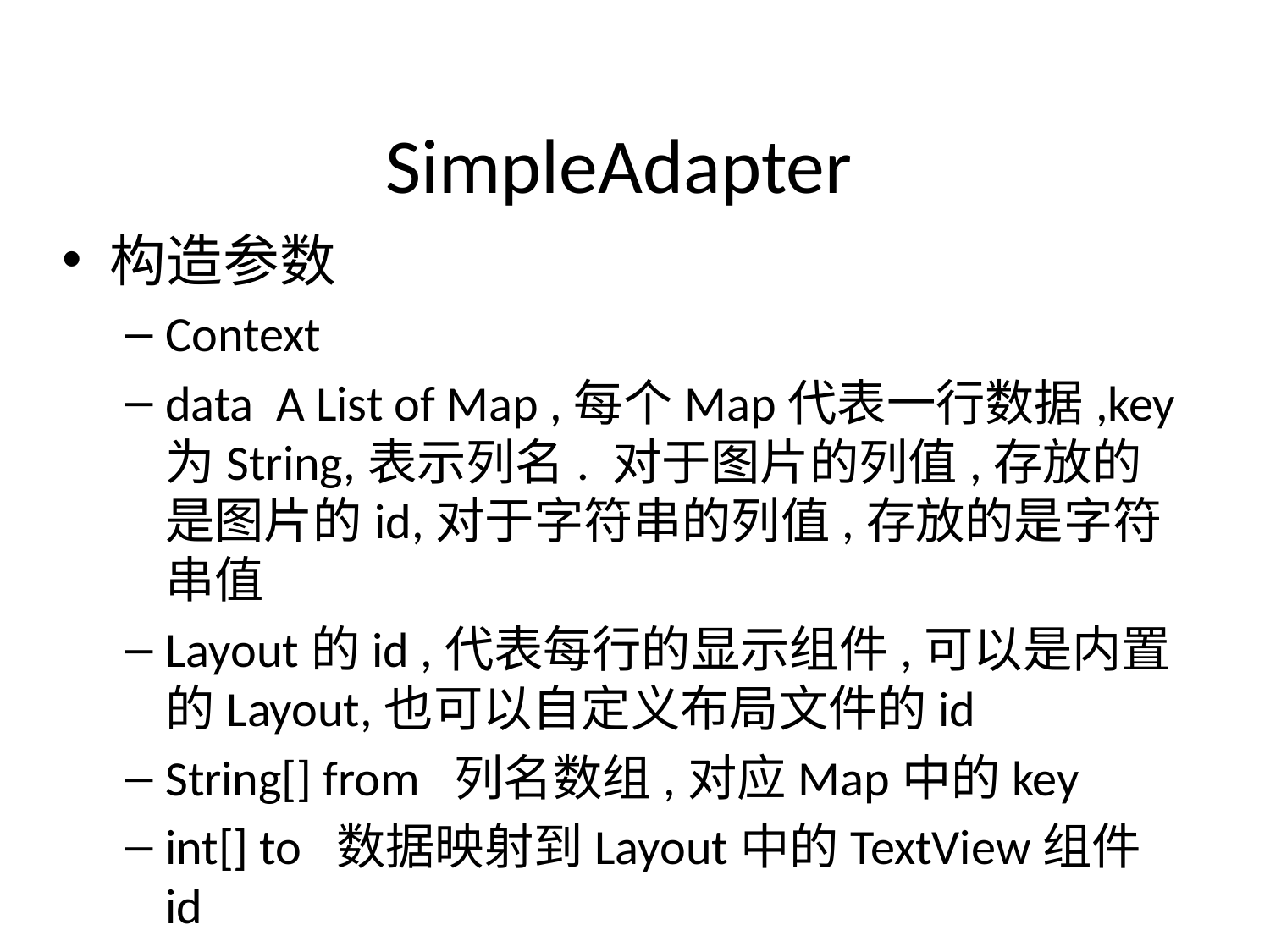

# SimpleAdapter
构造参数
Context
data  A List of Map ,每个Map代表一行数据,key为String,表示列名. 对于图片的列值,存放的是图片的id,对于字符串的列值,存放的是字符串值
Layout的id ,代表每行的显示组件,可以是内置的Layout,也可以自定义布局文件的id
String[] from  列名数组,对应Map中的key
int[] to  数据映射到Layout中的TextView组件id